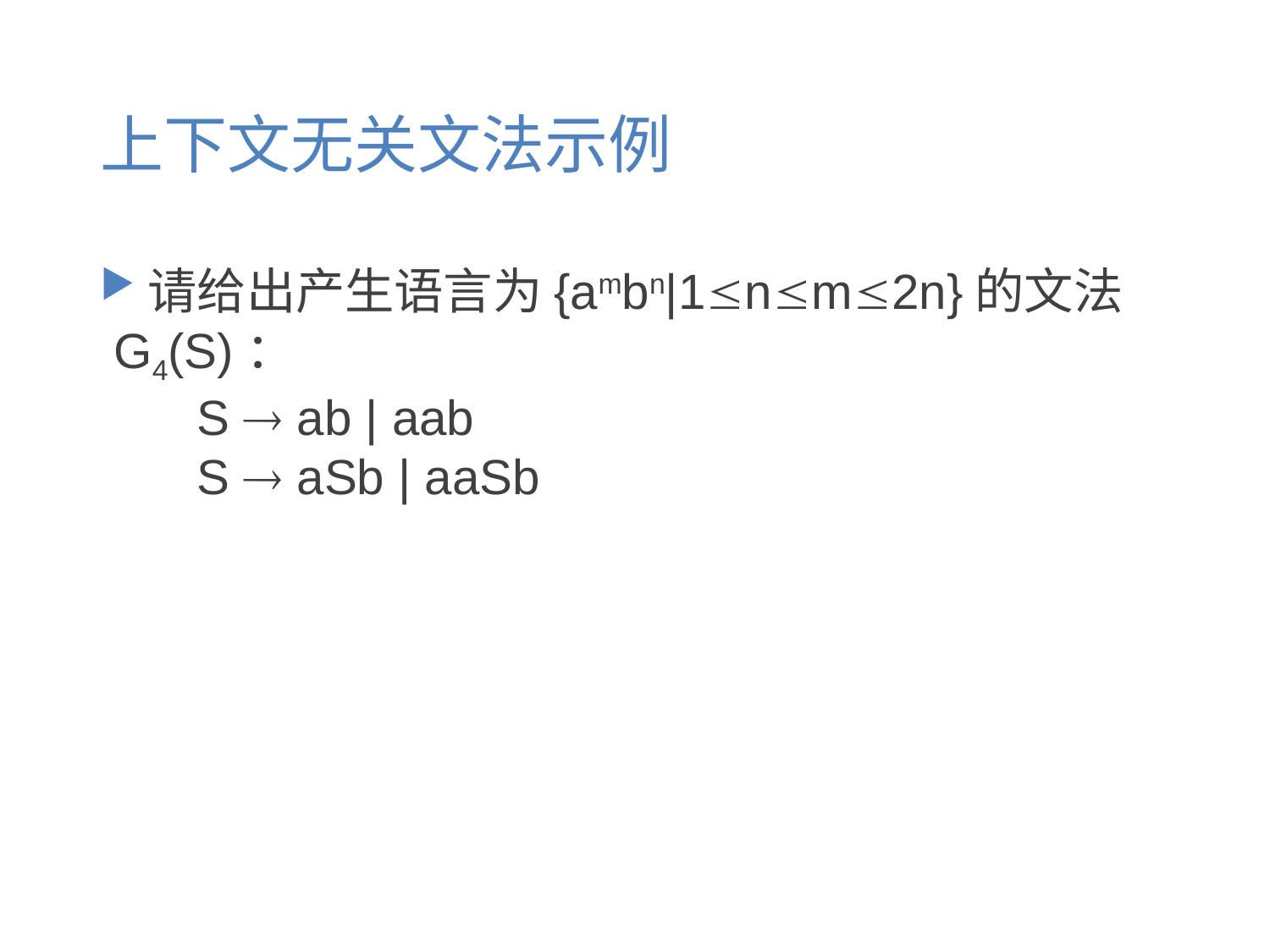

# 上下文无关文法示例

请给出产生语言为{ambn|1≤n≤m≤2n}的文法
 G4(S)：
       S → ab | aab
       S → aSb | aaSb